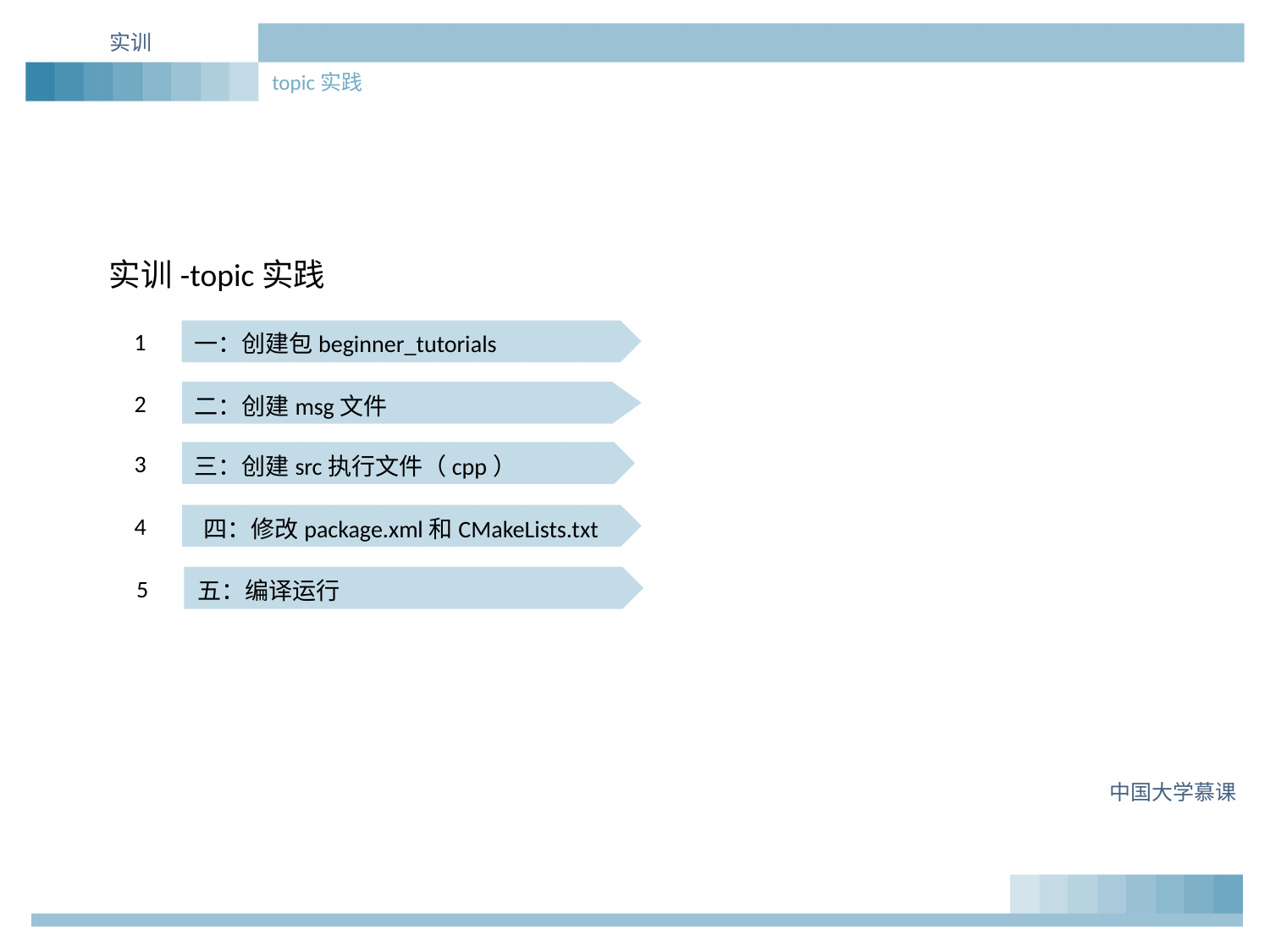

实训
topic实践
实训-topic实践
一：创建包beginner_tutorials
1

2
二：创建msg文件

3
三：创建src执行文件（cpp）

4
四：修改package.xml和CMakeLists.txt

5
五：编译运行
中国大学慕课